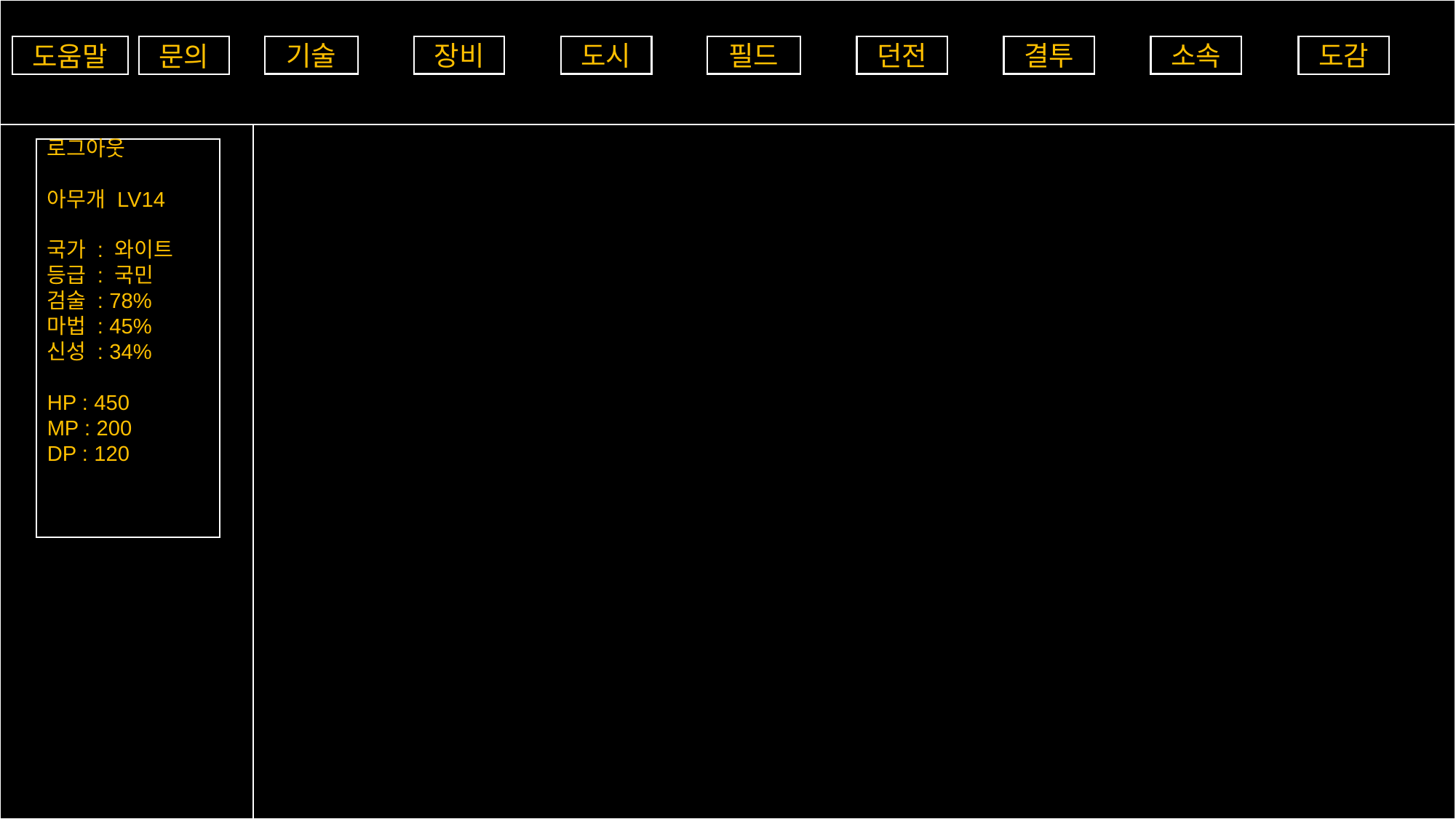

기술
장비
도시
필드
던전
결투
소속